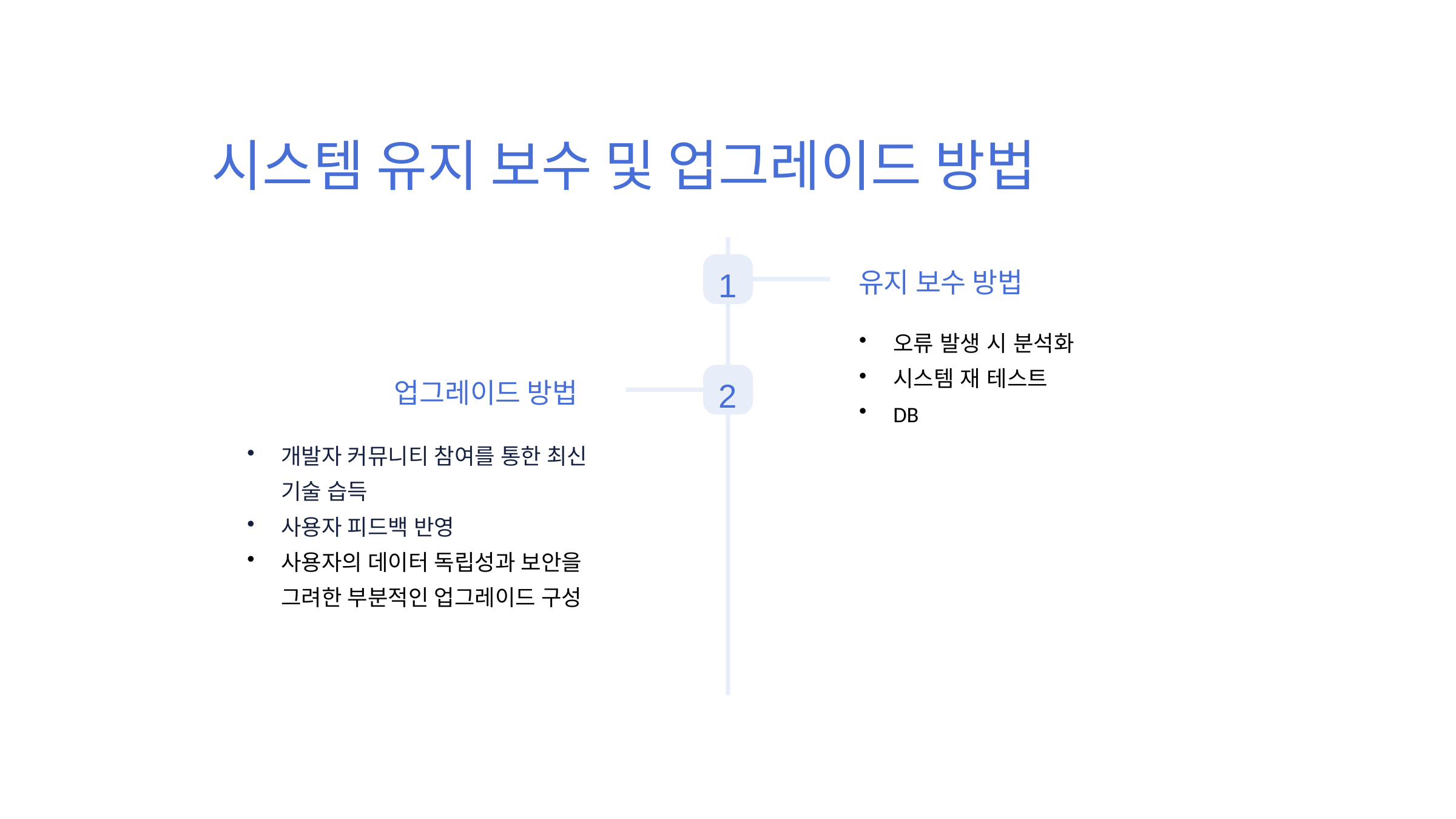

시스템 유지 보수 및 업그레이드 방법

1
유지 보수 방법

오류 발생 시 분석화
시스템 재 테스트
DB

2
업그레이드 방법

개발자 커뮤니티 참여를 통한 최신 기술 습득
사용자 피드백 반영
사용자의 데이터 독립성과 보안을 그려한 부분적인 업그레이드 구성